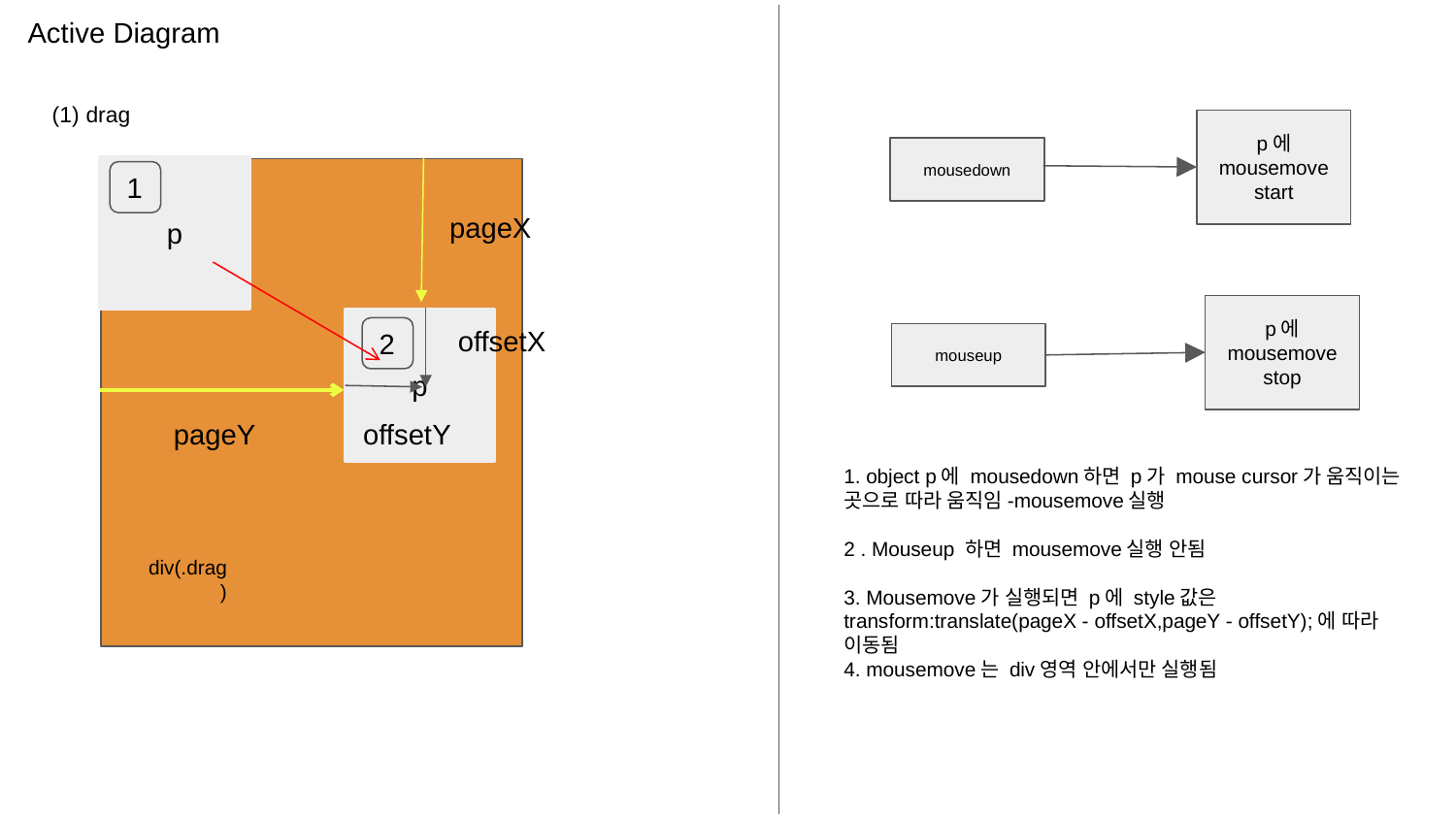

Active Diagram
(1) drag

p에 mousemove
start
mousedown
p

div(.drag)
1
pageX
p에 mousemove
stop
p
offsetX
2
mouseup
pageY
offsetY

1. object p에 mousedown하면 p가 mouse cursor가 움직이는 곳으로 따라 움직임-mousemove실행

2 . Mouseup 하면 mousemove실행 안됨

3. Mousemove가 실행되면 p에 style값은
transform:translate(pageX - offsetX,pageY - offsetY);에 따라 이동됨
4. mousemove는 div영역 안에서만 실행됨